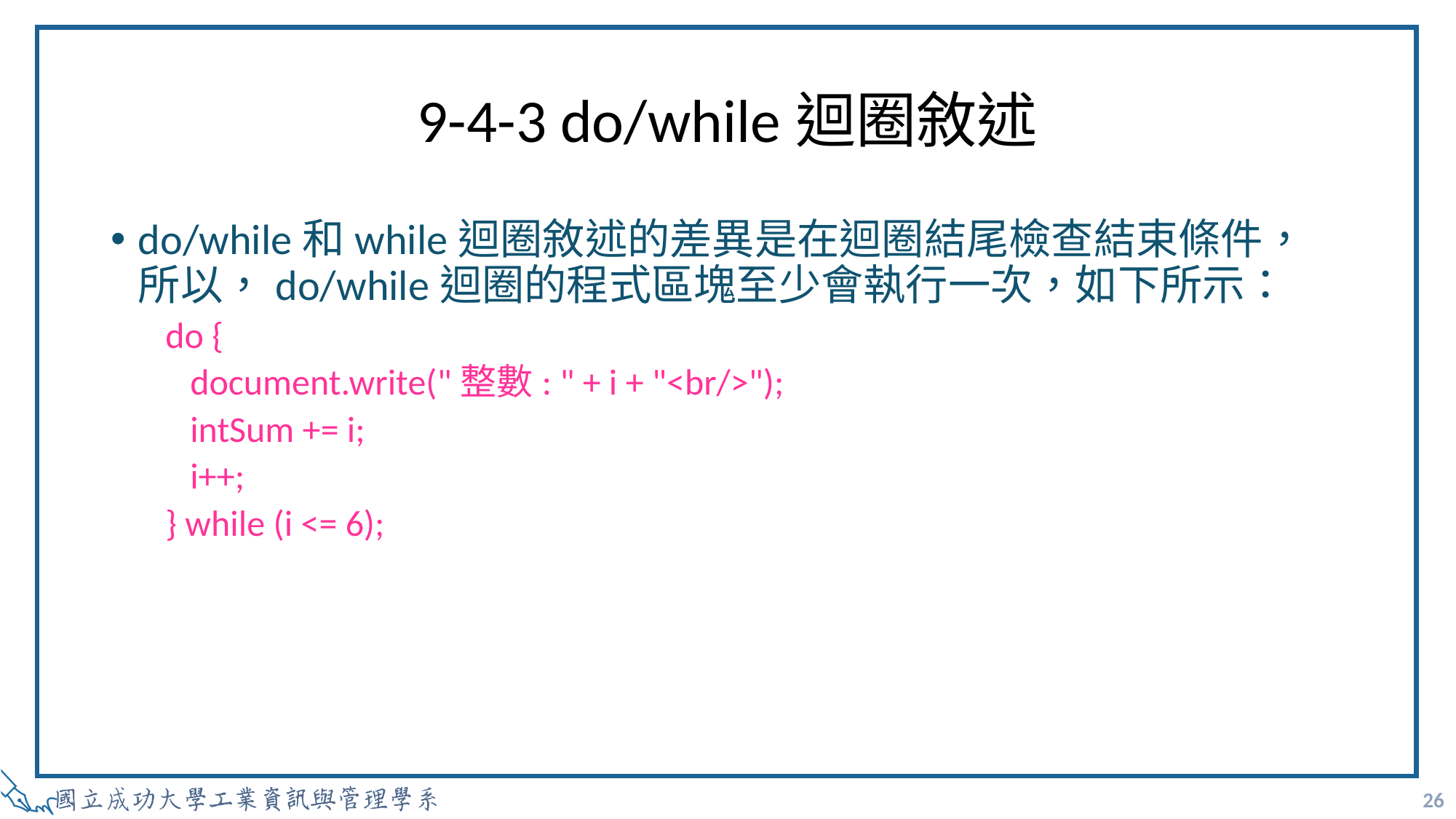

# 9-4-3 do/while迴圈敘述
do/while和while迴圈敘述的差異是在迴圈結尾檢查結束條件，所以，do/while迴圈的程式區塊至少會執行一次，如下所示：
do {
   document.write("整數: " + i + "<br/>");
   intSum += i;
   i++;
} while (i <= 6);
26